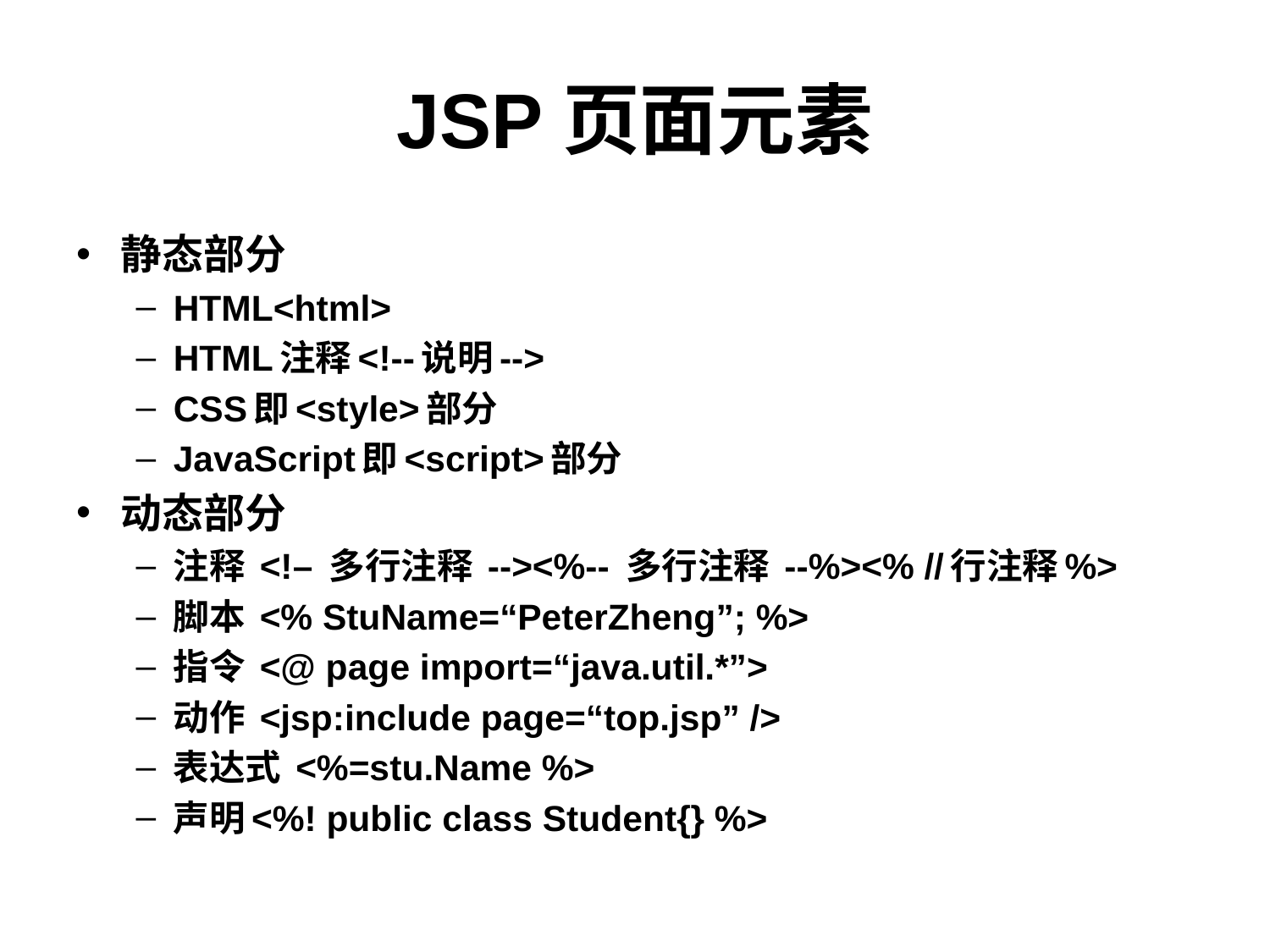

# JSP页面元素
静态部分
HTML<html>
HTML注释<!--说明-->
CSS即<style>部分
JavaScript即<script>部分
动态部分
注释 <!– 多行注释 --><%-- 多行注释 --%><% //行注释%>
脚本 <% StuName=“PeterZheng”; %>
指令 <@ page import=“java.util.*”>
动作 <jsp:include page=“top.jsp” />
表达式 <%=stu.Name %>
声明<%! public class Student{} %>